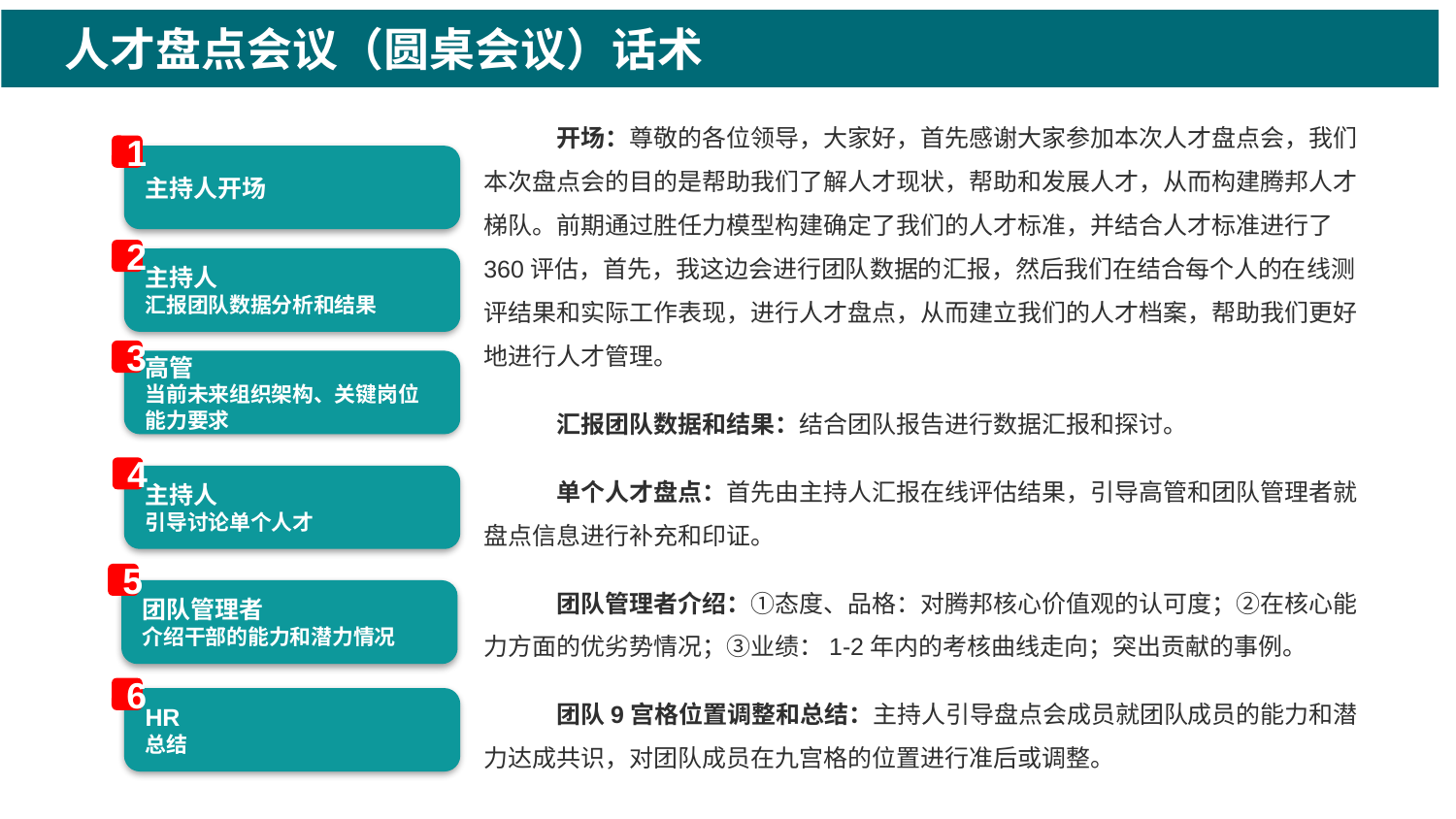

# 人才校准会流程－第一天
    人才盘点会议（圆桌会议）话术
开场：尊敬的各位领导，大家好，首先感谢大家参加本次人才盘点会，我们本次盘点会的目的是帮助我们了解人才现状，帮助和发展人才，从而构建腾邦人才梯队。前期通过胜任力模型构建确定了我们的人才标准，并结合人才标准进行了360评估，首先，我这边会进行团队数据的汇报，然后我们在结合每个人的在线测评结果和实际工作表现，进行人才盘点，从而建立我们的人才档案，帮助我们更好地进行人才管理。
汇报团队数据和结果：结合团队报告进行数据汇报和探讨。
单个人才盘点：首先由主持人汇报在线评估结果，引导高管和团队管理者就盘点信息进行补充和印证。
团队管理者介绍：①态度、品格：对腾邦核心价值观的认可度；②在核心能力方面的优劣势情况；③业绩：1-2年内的考核曲线走向；突出贡献的事例。
团队9宫格位置调整和总结：主持人引导盘点会成员就团队成员的能力和潜力达成共识，对团队成员在九宫格的位置进行准后或调整。
1
主持人开场
2
主持人
汇报团队数据分析和结果
3
高管
当前未来组织架构、关键岗位能力要求
4
主持人
引导讨论单个人才
5
团队管理者
介绍干部的能力和潜力情况
6
HR
总结